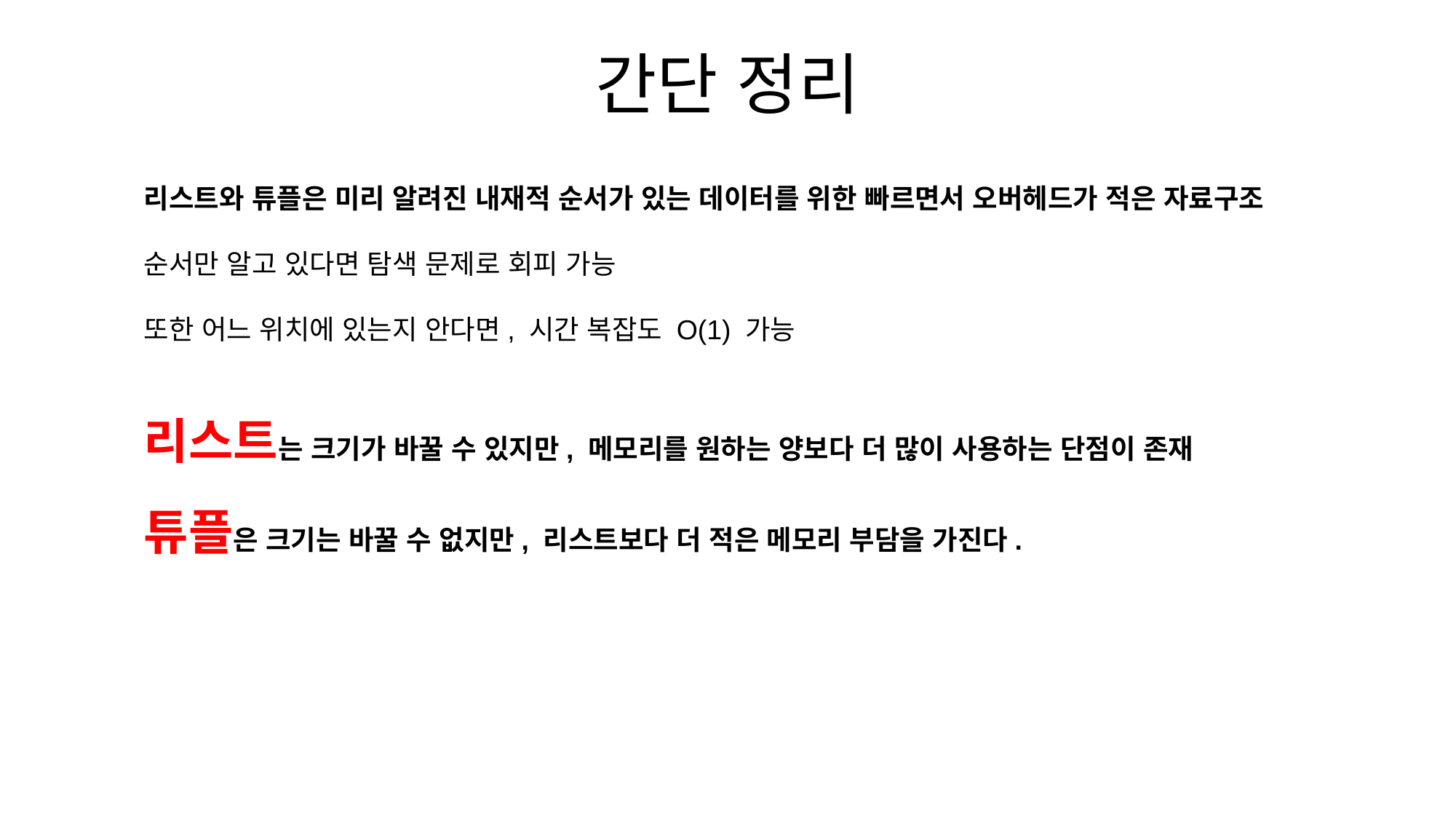

# 간단 정리

리스트와 튜플은 미리 알려진 내재적 순서가 있는 데이터를 위한 빠르면서 오버헤드가 적은 자료구조

순서만 알고 있다면 탐색 문제로 회피 가능

또한 어느 위치에 있는지 안다면, 시간 복잡도 O(1) 가능

리스트는 크기가 바꿀 수 있지만, 메모리를 원하는 양보다 더 많이 사용하는 단점이 존재

튜플은 크기는 바꿀 수 없지만, 리스트보다 더 적은 메모리 부담을 가진다.